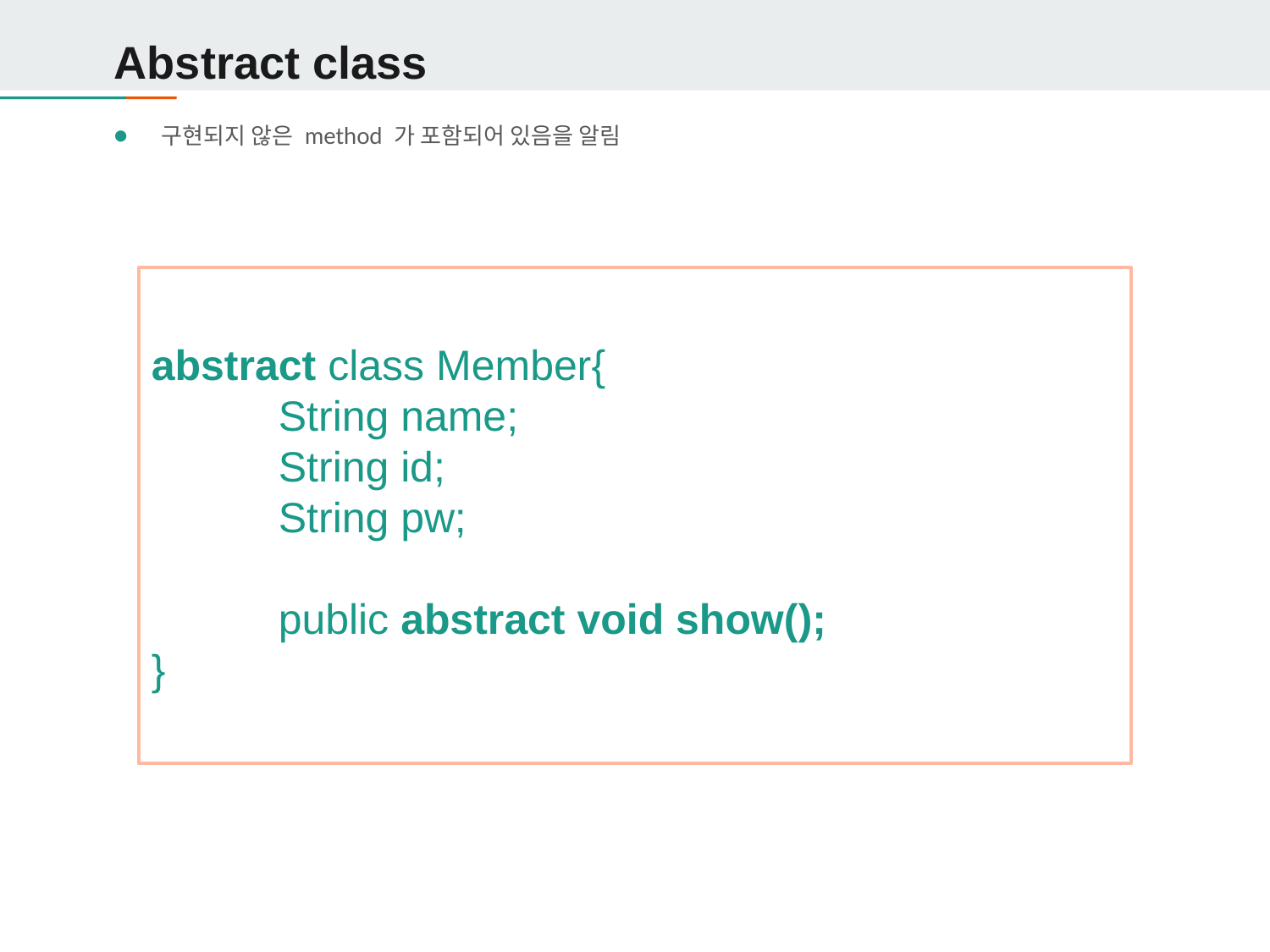

# Abstract class
구현되지 않은 method 가 포함되어 있음을 알림

abstract class Member{
	String name;
	String id;
	String pw;

	public abstract void show();
}